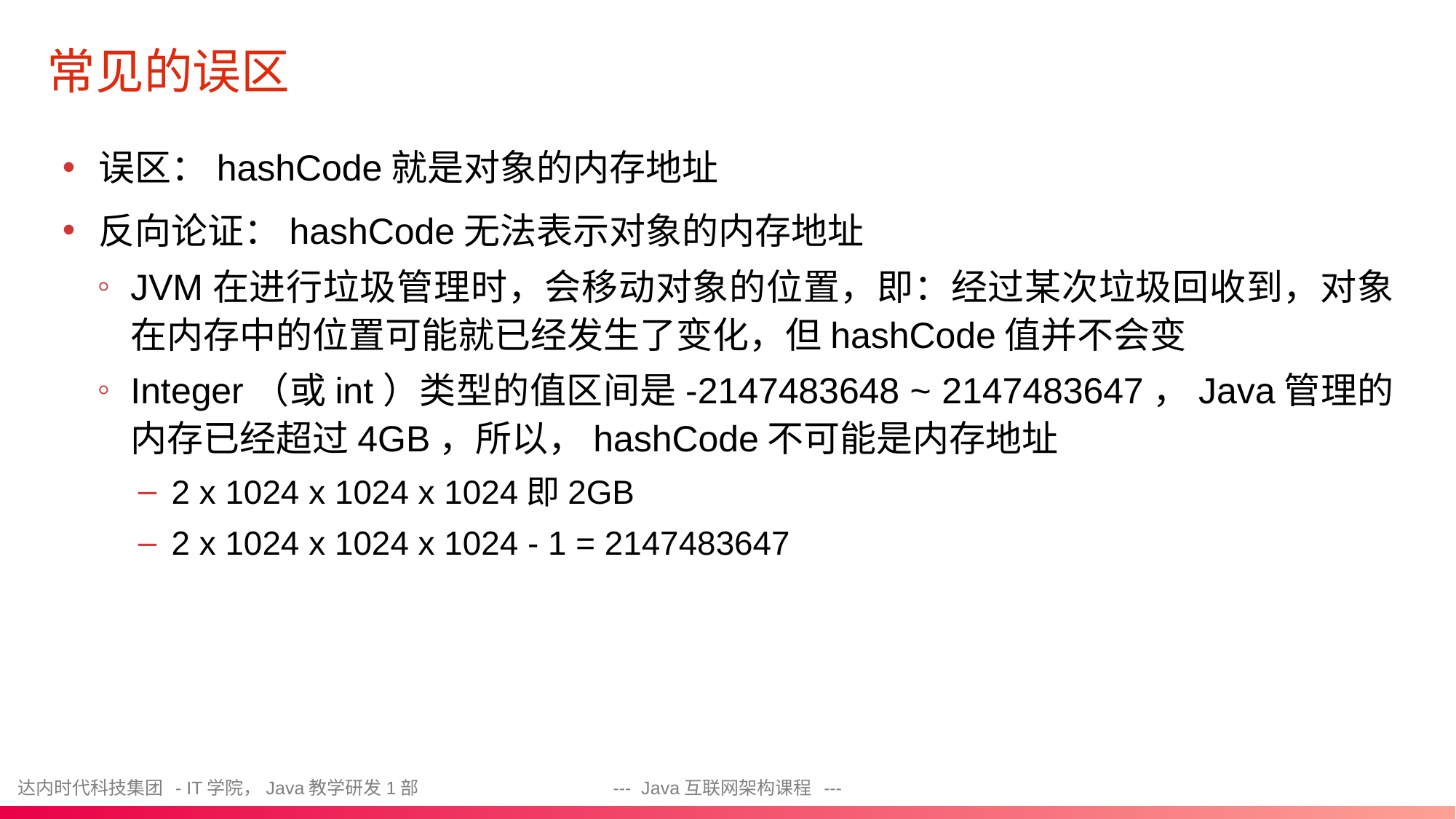

# 常见的误区
误区：hashCode就是对象的内存地址
反向论证：hashCode无法表示对象的内存地址
JVM在进行垃圾管理时，会移动对象的位置，即：经过某次垃圾回收到，对象在内存中的位置可能就已经发生了变化，但hashCode值并不会变
Integer（或int）类型的值区间是-2147483648 ~ 2147483647，Java管理的内存已经超过4GB，所以，hashCode不可能是内存地址
2 x 1024 x 1024 x 1024即2GB
2 x 1024 x 1024 x 1024 - 1 = 2147483647